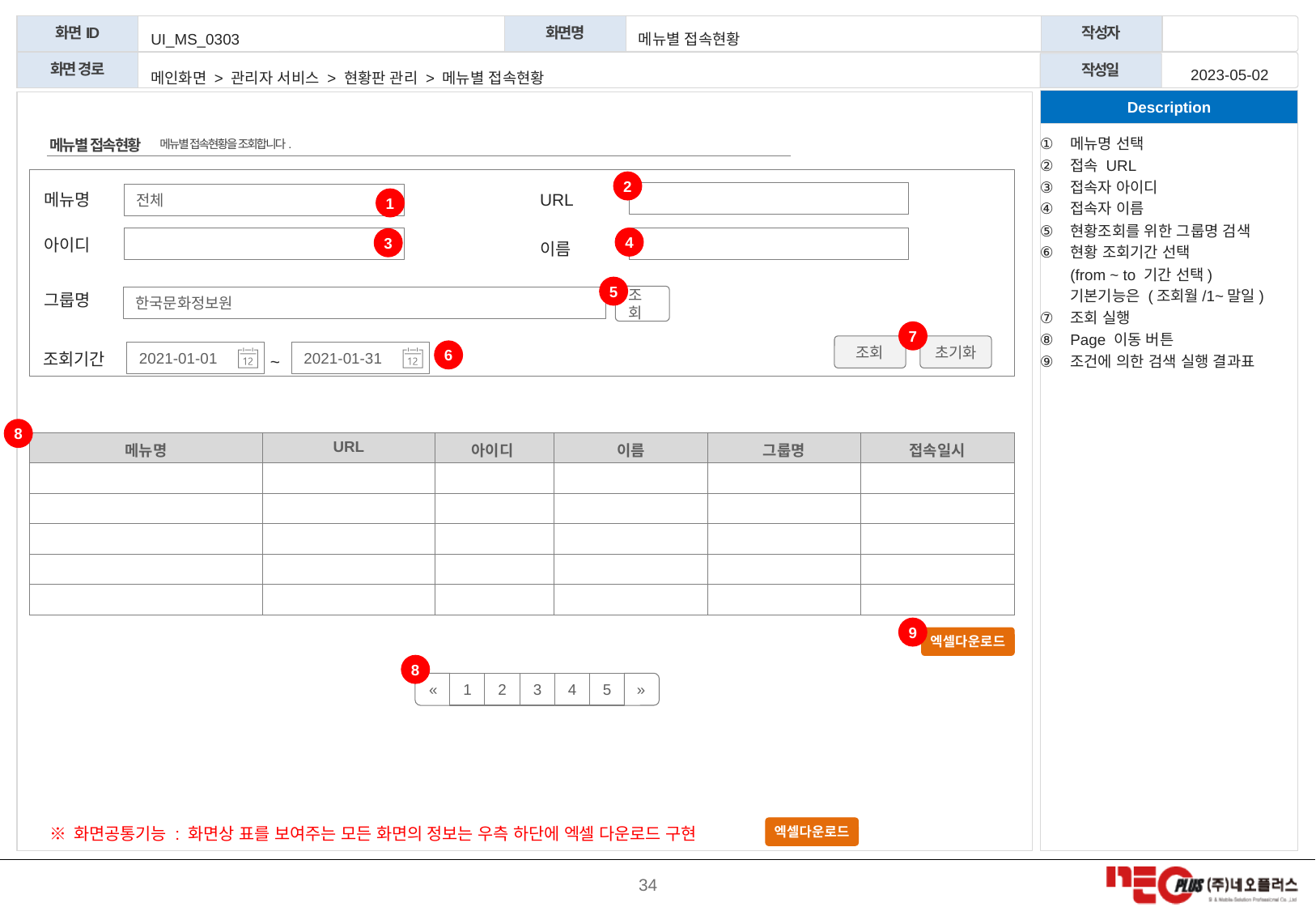

UI_MS_0303
메뉴별 접속현황

2023-05-02
메인화면 > 관리자 서비스 > 현황판 관리 > 메뉴별 접속현황

메뉴별 접속현황을 조회합니다.
메뉴명 선택
접속 URL
접속자 아이디
접속자 이름
현황조회를 위한 그룹명 검색
현황 조회기간 선택
(from ~ to 기간 선택)
기본기능은 (조회월/1~말일)
조회 실행
Page 이동 버튼
조건에 의한 검색 실행 결과표

메뉴별 접속현황

2
메뉴명
URL

전체

1
아이디
이름

4
3
그룹명
5
조회
한국문화정보원
7
조회기간
~
조회
초기화
6
2021-01-31

2021-01-01

8
| 메뉴명 | URL | 아이디 | 이름 | 그룹명 | 접속일시 |
| --- | --- | --- | --- | --- | --- |
|  |  |  |  |  |  |
|  |  |  |  |  |  |
|  |  |  |  |  |  |
|  |  |  |  |  |  |
|  |  |  |  |  |  |
9
엑셀다운로드
8
1
2
3
4
5
«
»
※ 화면공통기능 : 화면상 표를 보여주는 모든 화면의 정보는 우측 하단에 엑셀 다운로드 구현
엑셀다운로드